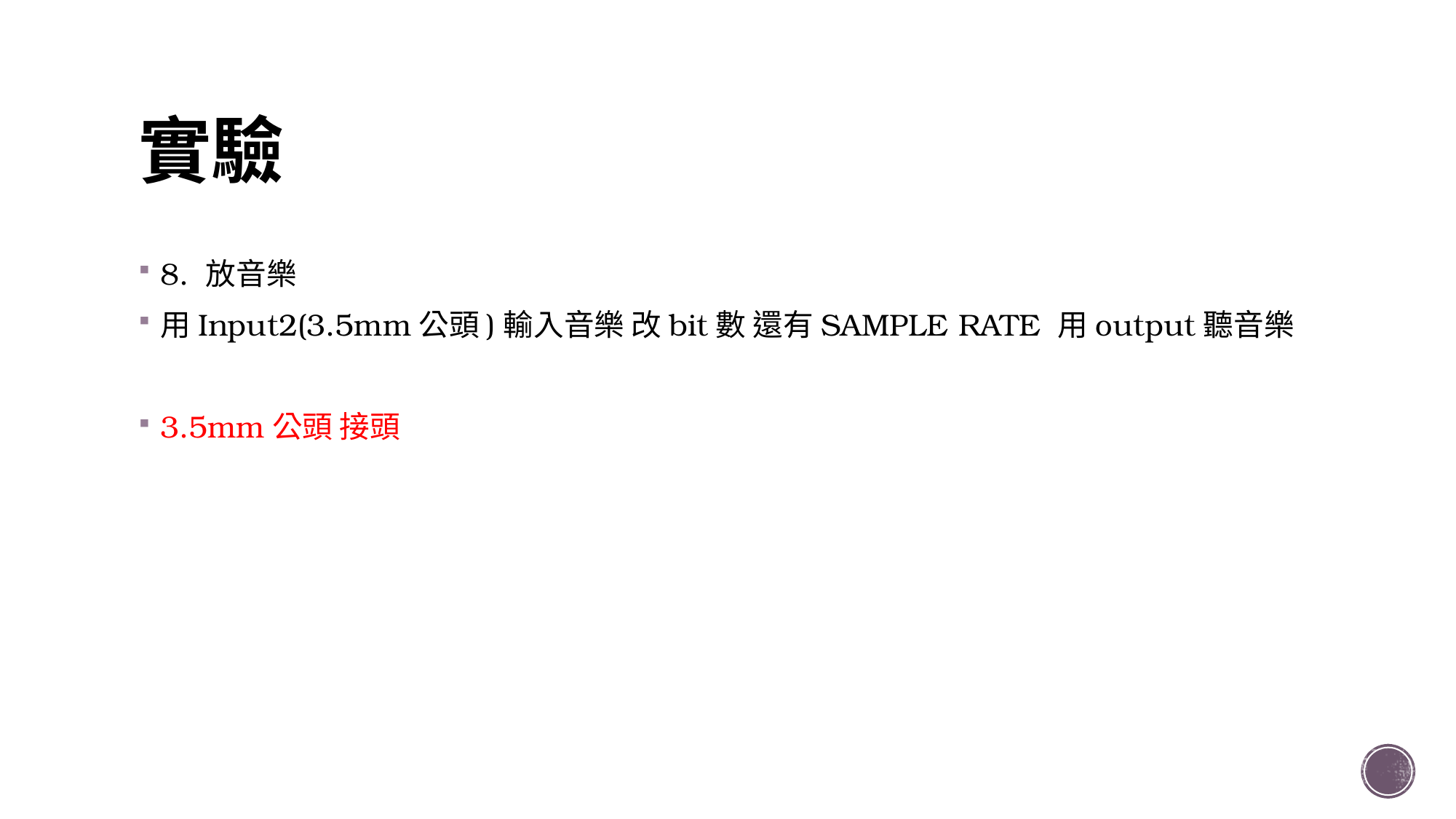

# 實驗
8. 放音樂
用Input2(3.5mm公頭)輸入音樂 改bit數 還有SAMPLE RATE 用output聽音樂

3.5mm公頭 接頭